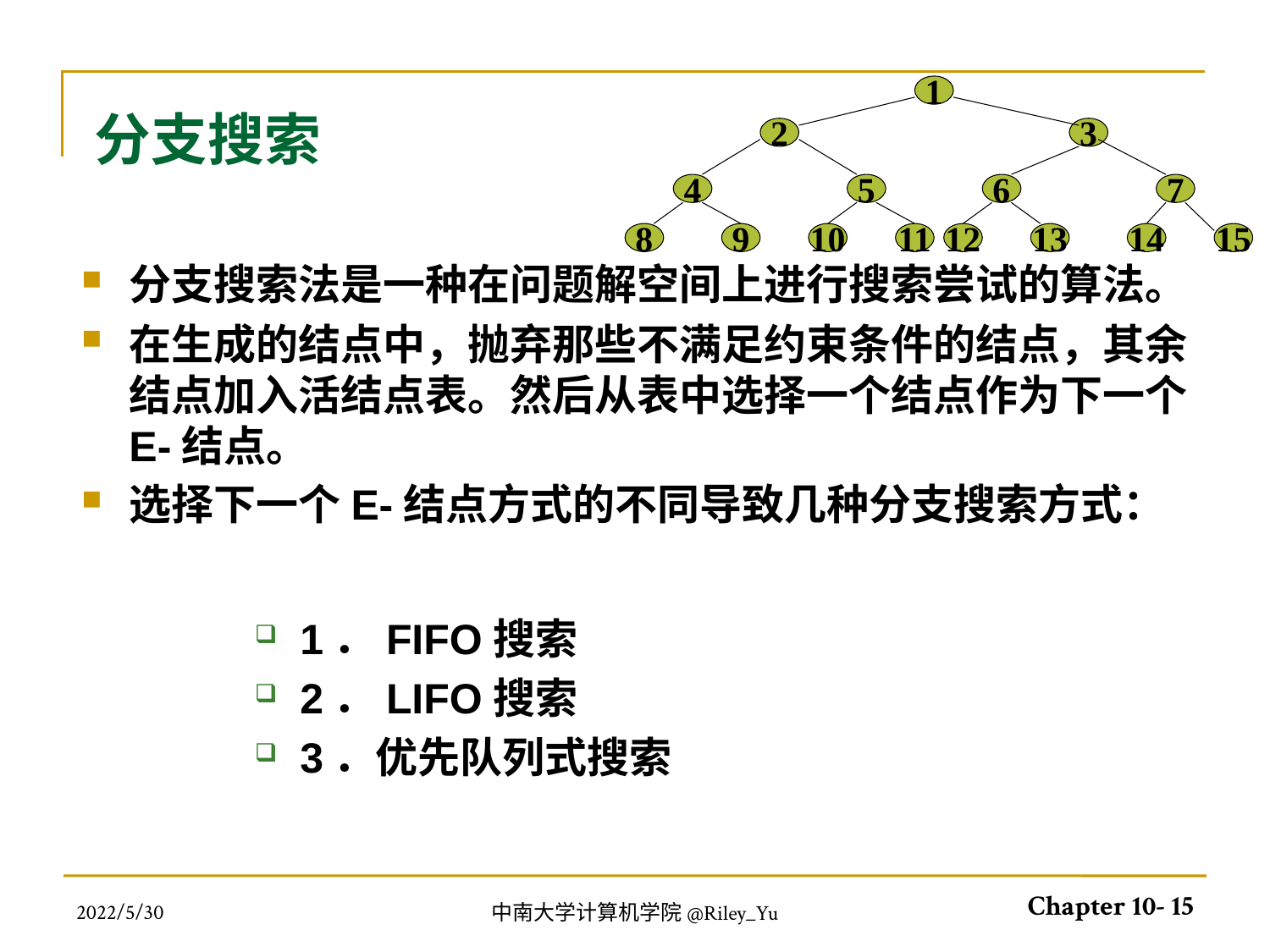

1

2
3

4
5
6
7

8
9
10
11
12
13
14
15
# 分支搜索
分支搜索法是一种在问题解空间上进行搜索尝试的算法。
在生成的结点中，抛弃那些不满足约束条件的结点，其余结点加入活结点表。然后从表中选择一个结点作为下一个E-结点。
选择下一个E-结点方式的不同导致几种分支搜索方式：
1．FIFO搜索
2．LIFO搜索
3．优先队列式搜索
2022/5/30
Chapter 10- 15
中南大学计算机学院@Riley_Yu